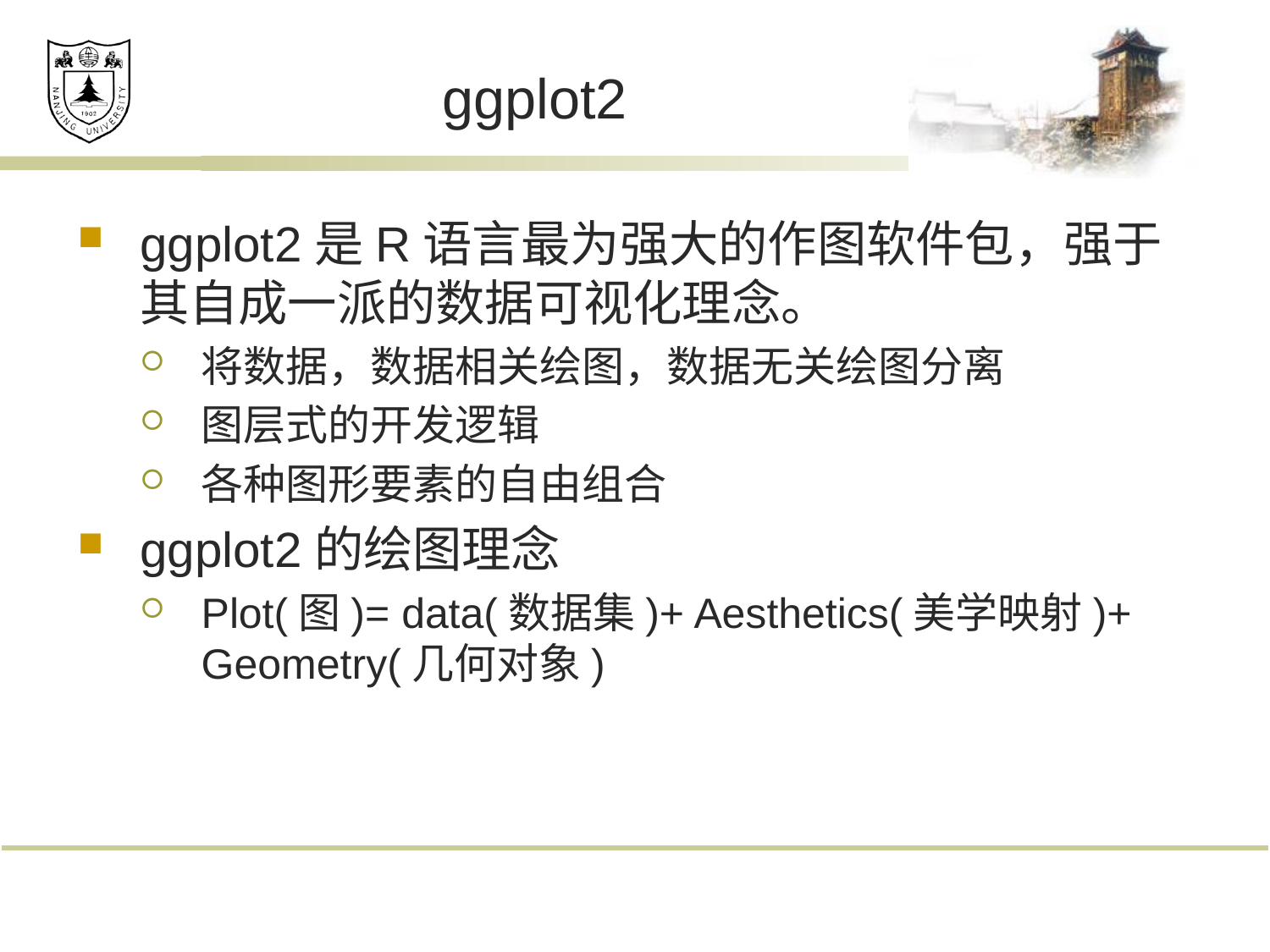

# ggplot2
ggplot2是R语言最为强大的作图软件包，强于其自成一派的数据可视化理念。
将数据，数据相关绘图，数据无关绘图分离
图层式的开发逻辑
各种图形要素的自由组合
ggplot2的绘图理念
Plot(图)= data(数据集)+ Aesthetics(美学映射)+ Geometry(几何对象)